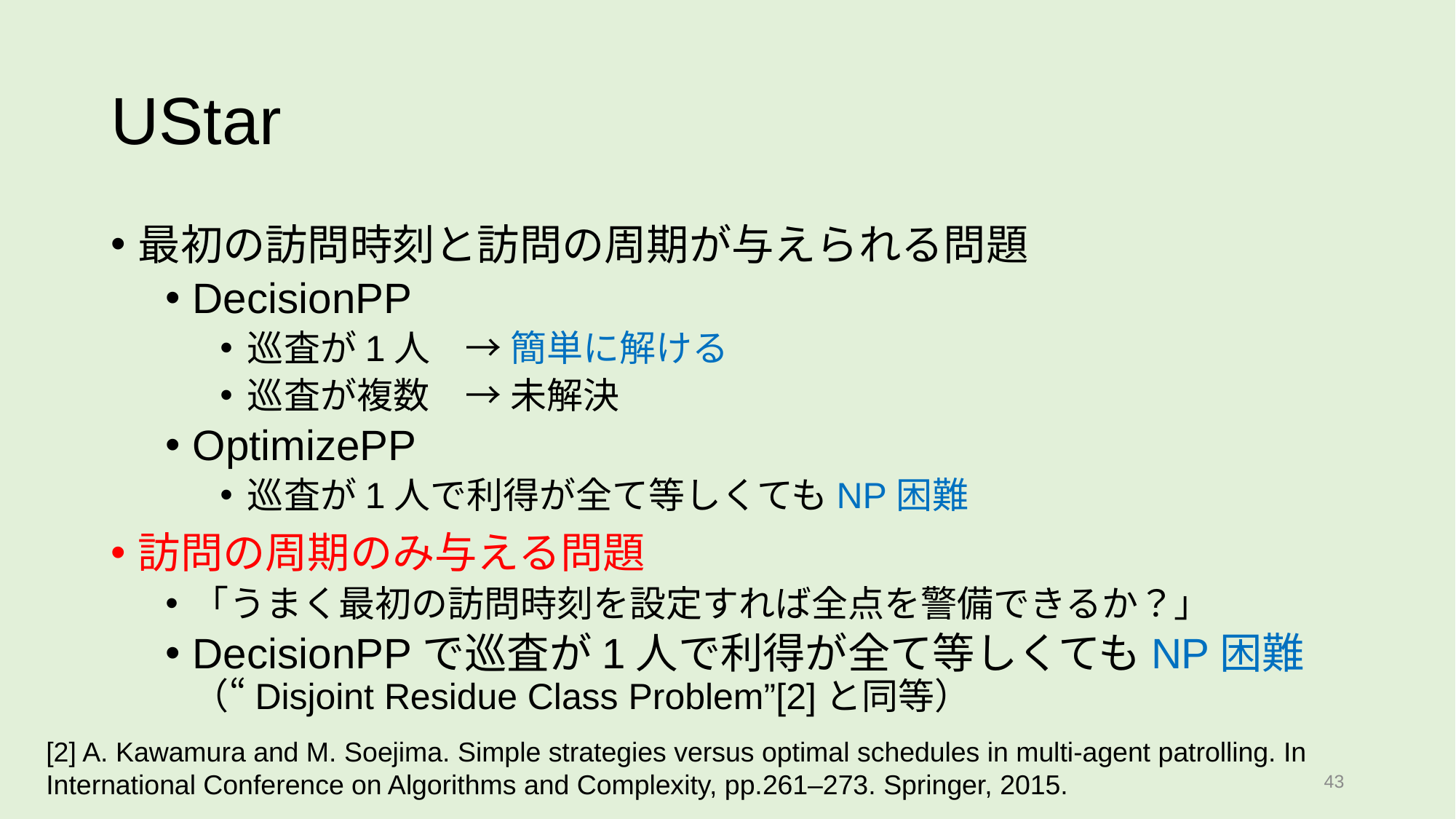

# UStar
最初の訪問時刻と訪問の周期が与えられる問題
DecisionPP
巡査が1人	→ 簡単に解ける
巡査が複数	→ 未解決
OptimizePP
巡査が1人で利得が全て等しくてもNP困難
訪問の周期のみ与える問題
「うまく最初の訪問時刻を設定すれば全点を警備できるか？」
DecisionPPで巡査が1人で利得が全て等しくてもNP困難
（“Disjoint Residue Class Problem”[2]と同等）
[2] A. Kawamura and M. Soejima. Simple strategies versus optimal schedules in multi-agent patrolling. In International Conference on Algorithms and Complexity, pp.261–273. Springer, 2015.
43